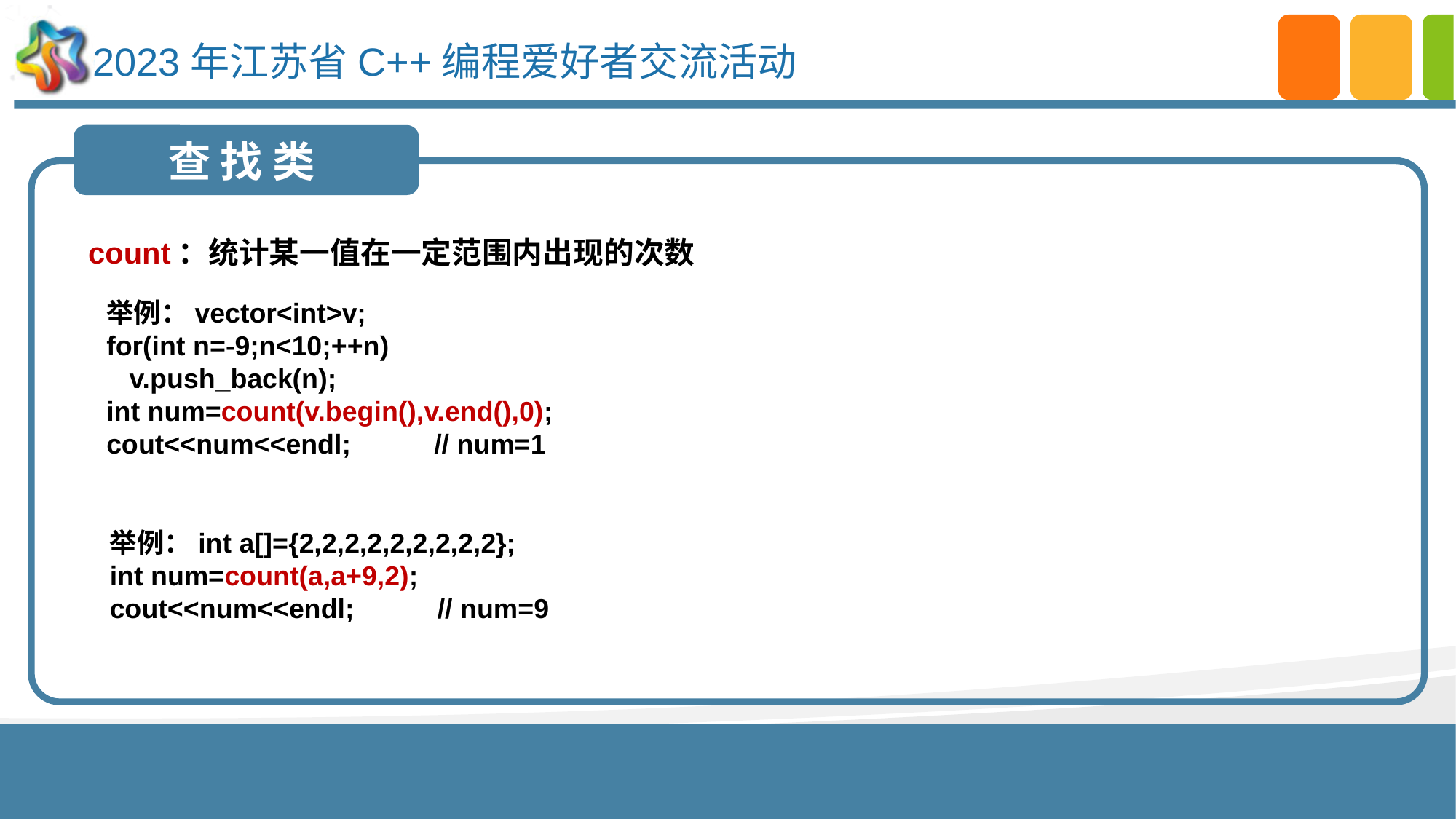

查 找 类
count：统计某一值在一定范围内出现的次数
举例：vector<int>v;
for(int n=-9;n<10;++n)
   v.push_back(n);
int num=count(v.begin(),v.end(),0);
cout<<num<<endl;	// num=1
举例：int a[]={2,2,2,2,2,2,2,2,2};
int num=count(a,a+9,2);
cout<<num<<endl;	// num=9